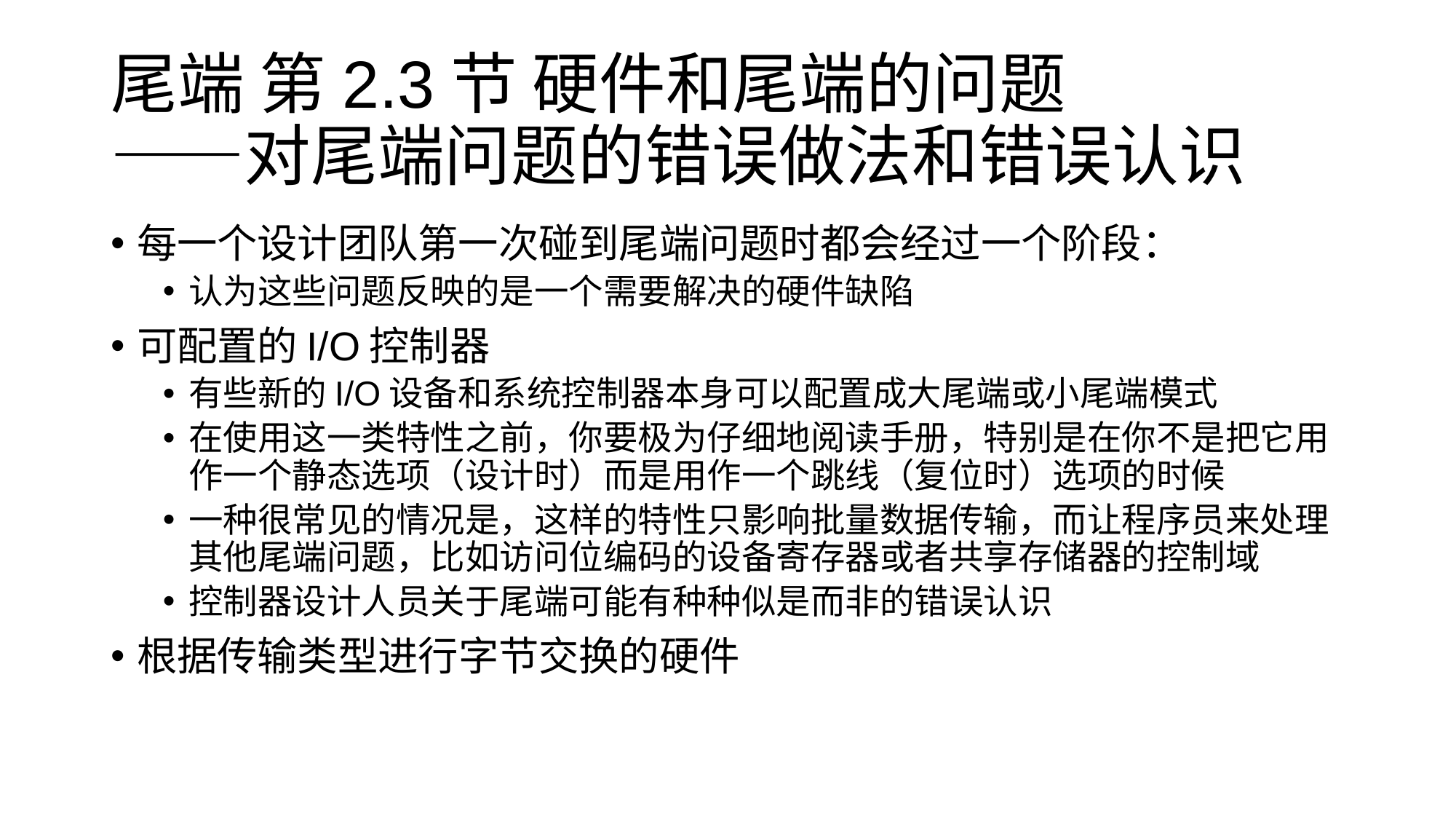

# 尾端 第2.3节 硬件和尾端的问题 ——对尾端问题的错误做法和错误认识
每一个设计团队第一次碰到尾端问题时都会经过一个阶段：
认为这些问题反映的是一个需要解决的硬件缺陷
可配置的I/O控制器
有些新的I/O设备和系统控制器本身可以配置成大尾端或小尾端模式
在使用这一类特性之前，你要极为仔细地阅读手册，特别是在你不是把它用作一个静态选项（设计时）而是用作一个跳线（复位时）选项的时候
一种很常见的情况是，这样的特性只影响批量数据传输，而让程序员来处理其他尾端问题，比如访问位编码的设备寄存器或者共享存储器的控制域
控制器设计人员关于尾端可能有种种似是而非的错误认识
根据传输类型进行字节交换的硬件